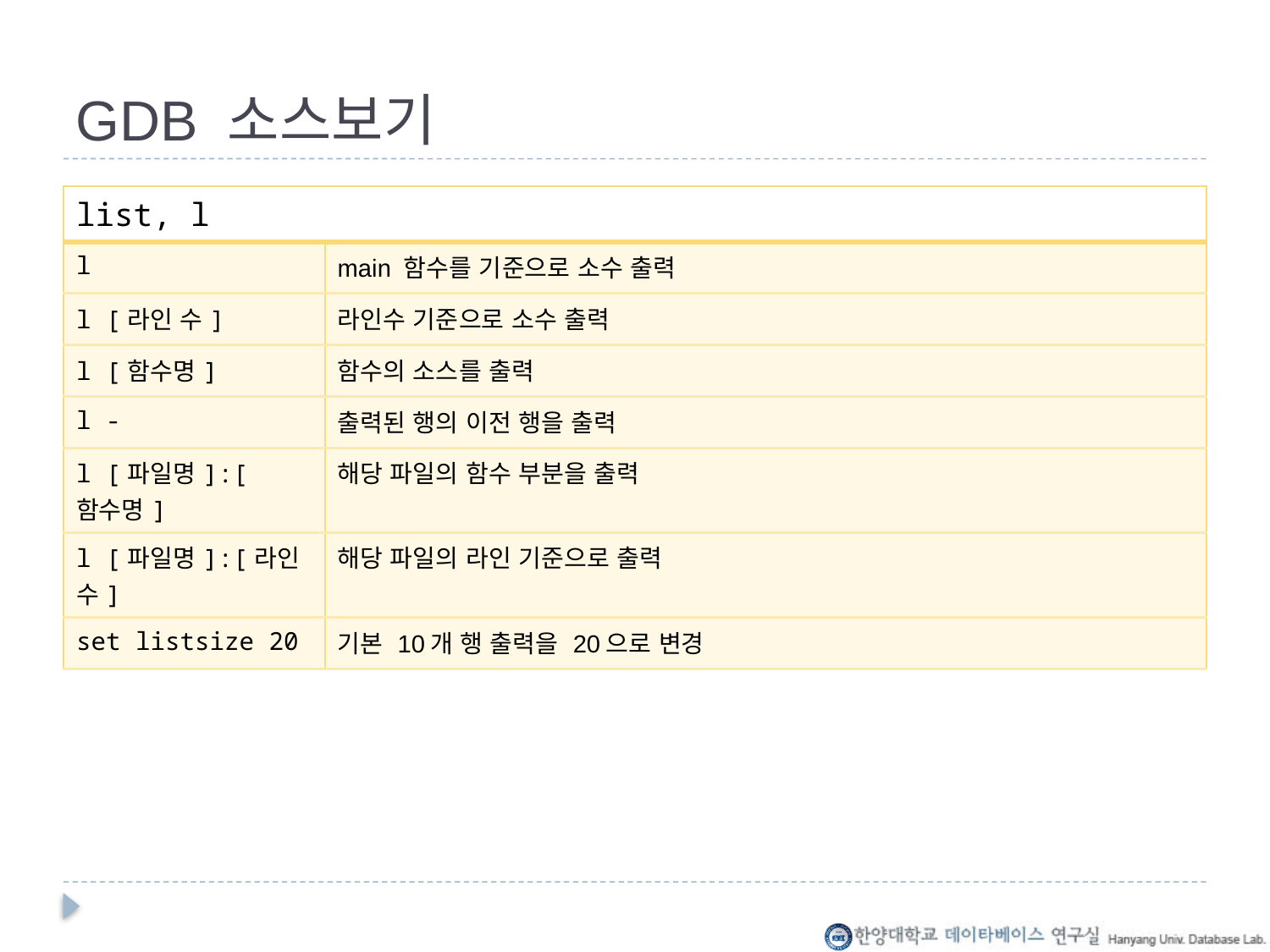

# GDB 소스보기
| list, l |  |
| --- | --- |
| l | main 함수를 기준으로 소수 출력 |
| l [라인 수] | 라인수 기준으로 소수 출력 |
| l [함수명] | 함수의 소스를 출력 |
| l - | 출력된 행의 이전 행을 출력 |
| l [파일명]:[함수명] | 해당 파일의 함수 부분을 출력 |
| l [파일명]:[라인 수] | 해당 파일의 라인 기준으로 출력 |
| set listsize 20 | 기본 10개 행 출력을 20으로 변경 |